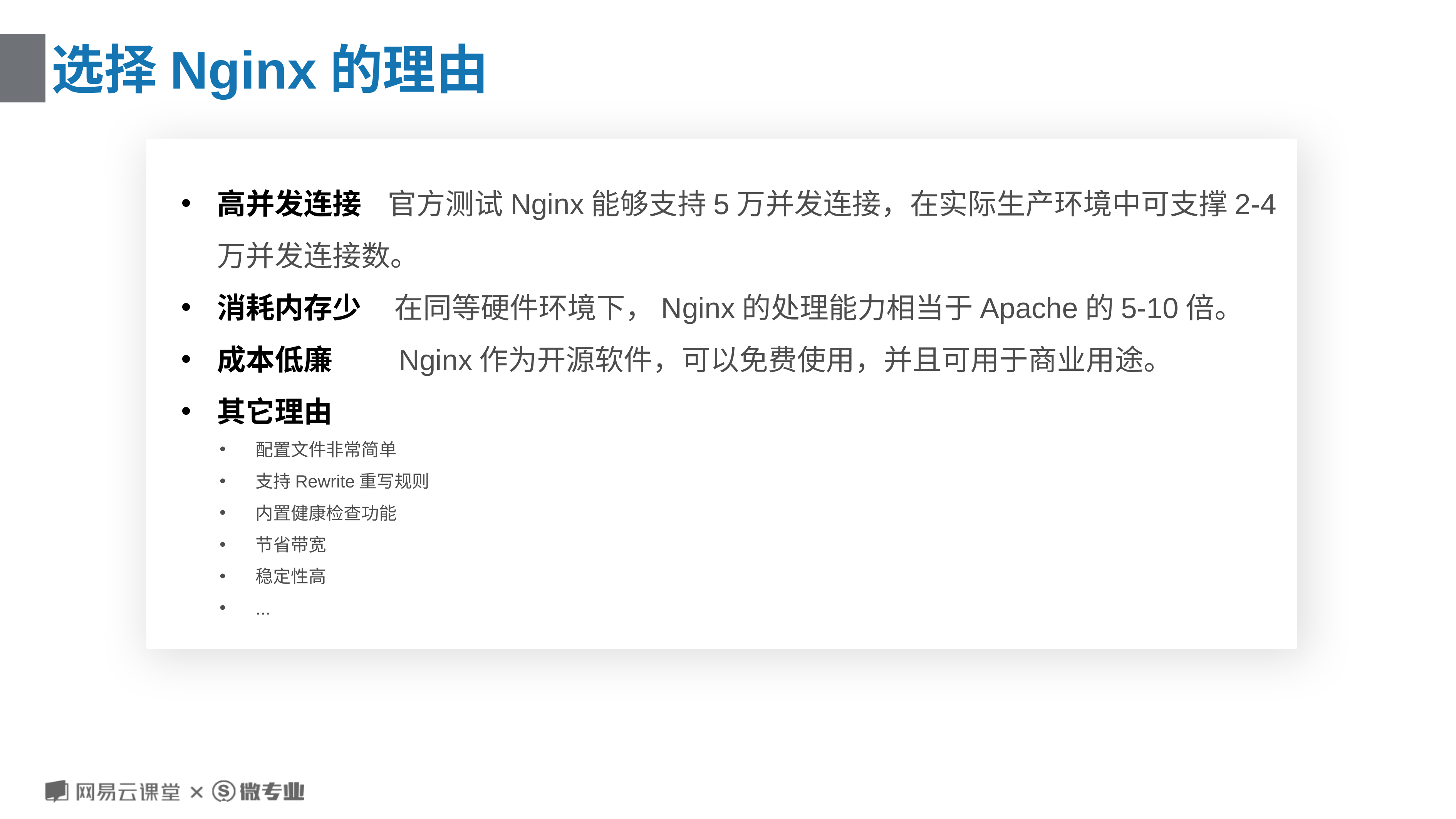

# 选择Nginx的理由

高并发连接    官方测试Nginx能够支持5万并发连接，在实际生产环境中可支撑2-4万并发连接数。
消耗内存少     在同等硬件环境下，Nginx的处理能力相当于Apache的5-10倍。
成本低廉         Nginx作为开源软件，可以免费使用，并且可用于商业用途。
其它理由
配置文件非常简单
支持Rewrite重写规则
内置健康检查功能
节省带宽
稳定性高
...